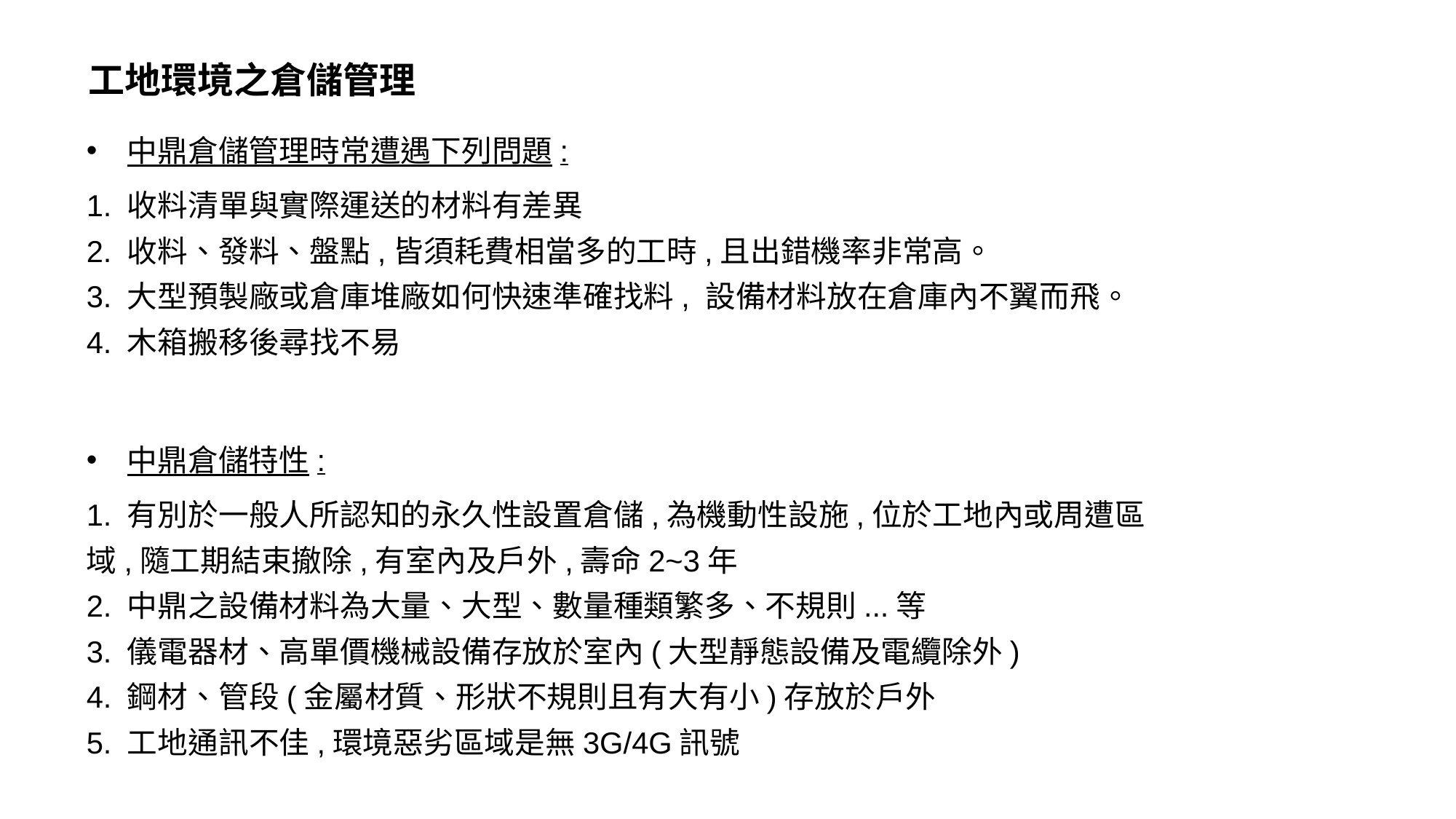

工地環境之倉儲管理
中鼎倉儲管理時常遭遇下列問題:
1. 收料清單與實際運送的材料有差異
2. 收料、發料、盤點,皆須耗費相當多的工時,且出錯機率非常高。
3. 大型預製廠或倉庫堆廠如何快速準確找料, 設備材料放在倉庫內不翼而飛。
4. 木箱搬移後尋找不易

中鼎倉儲特性:
1. 有別於一般人所認知的永久性設置倉儲,為機動性設施,位於工地內或周遭區
域,隨工期結束撤除,有室內及戶外,壽命2~3年
2. 中鼎之設備材料為大量、大型、數量種類繁多、不規則...等
3. 儀電器材、高單價機械設備存放於室內(大型靜態設備及電纜除外)
4. 鋼材、管段(金屬材質、形狀不規則且有大有小)存放於戶外
5. 工地通訊不佳,環境惡劣區域是無3G/4G訊號